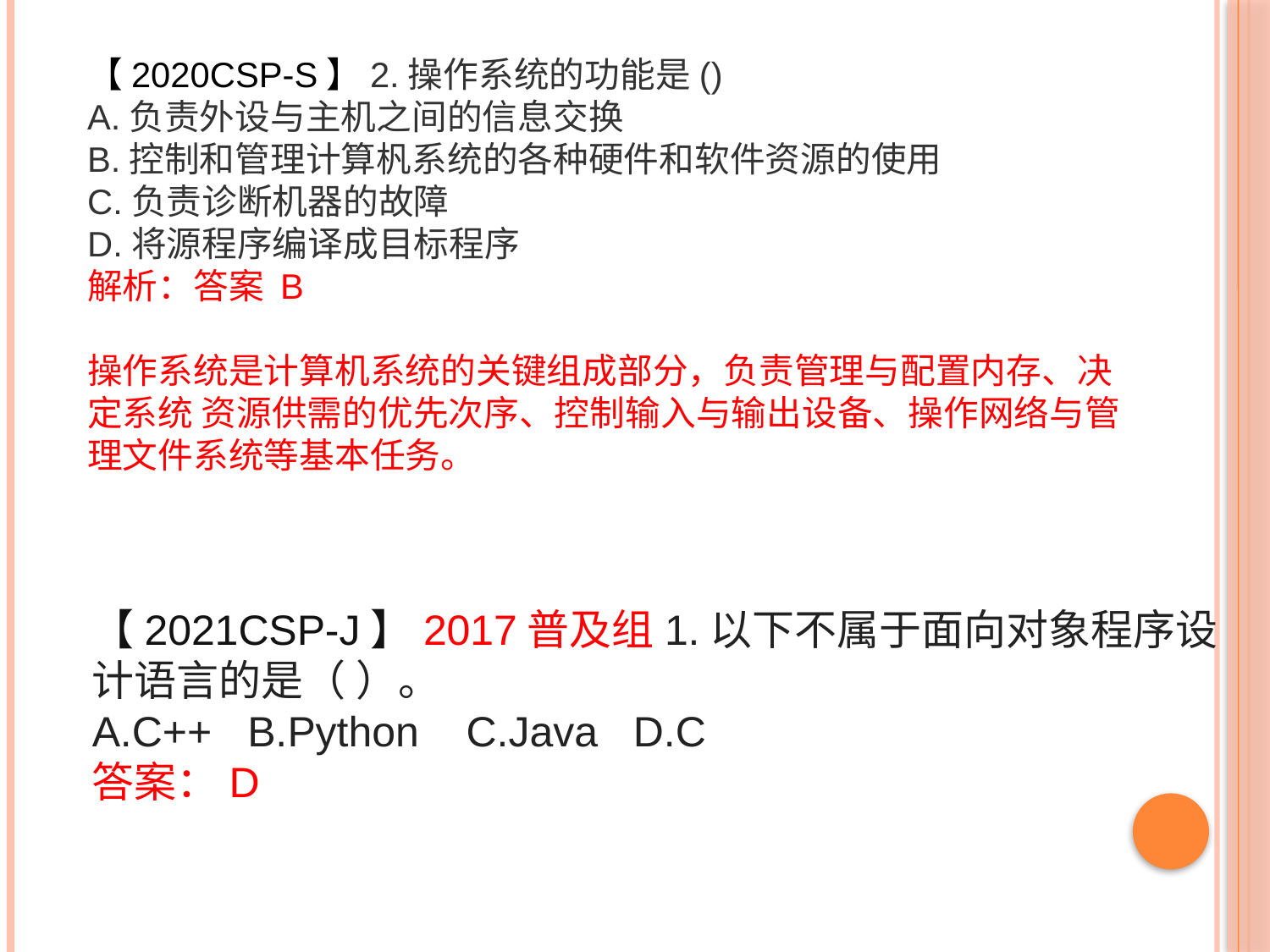

【2020CSP-S】2.操作系统的功能是()
A.负责外设与主机之间的信息交换
B.控制和管理计算杋系统的各种硬件和软件资源的使用
C.负责诊断机器的故障
D.将源程序编译成目标程序
解析：答案 B

操作系统是计算机系统的关键组成部分，负责管理与配置内存、决定系统 资源供需的优先次序、控制输入与输出设备、操作网络与管理文件系统等基本任务。

【2021CSP-J】2017普及组1.以下不属于面向对象程序设计语言的是（ ）。
A.C++   B.Python    C.Java   D.C
答案：D